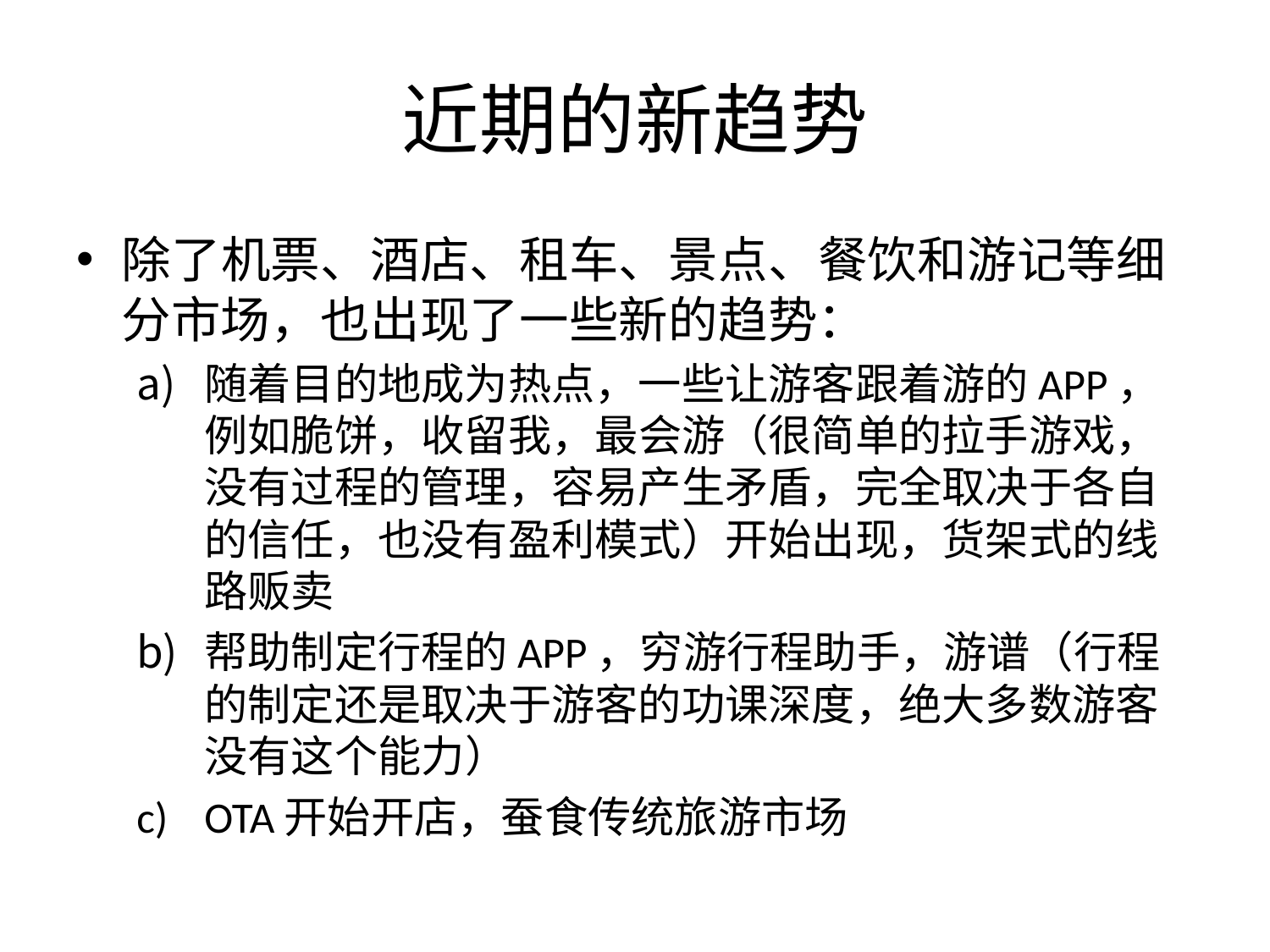

# 近期的新趋势
除了机票、酒店、租车、景点、餐饮和游记等细分市场，也出现了一些新的趋势：
随着目的地成为热点，一些让游客跟着游的APP，例如脆饼，收留我，最会游（很简单的拉手游戏，没有过程的管理，容易产生矛盾，完全取决于各自的信任，也没有盈利模式）开始出现，货架式的线路贩卖
帮助制定行程的APP，穷游行程助手，游谱（行程的制定还是取决于游客的功课深度，绝大多数游客没有这个能力）
OTA开始开店，蚕食传统旅游市场